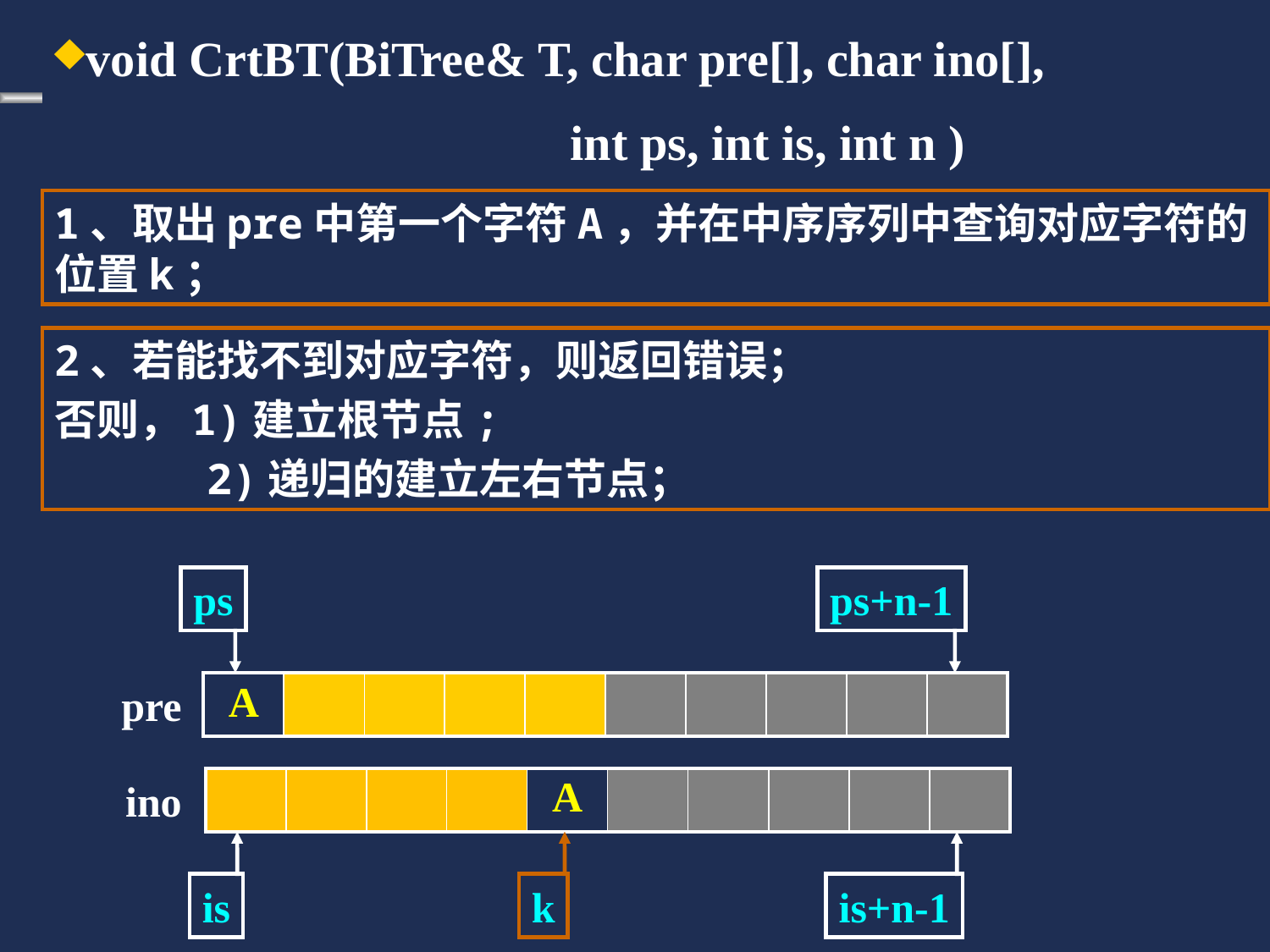

void CrtBT(BiTree& T, char pre[], char ino[],
                                          int ps, int is, int n )
1、取出pre中第一个字符A，并在中序序列中查询对应字符的位置k；
2、若能找不到对应字符，则返回错误；
否则，1)建立根节点;
	 2)递归的建立左右节点；

ps
ps+n-1

pre
| A |  |  |  |  |  |  |  |  |  |
| --- | --- | --- | --- | --- | --- | --- | --- | --- | --- |
ino
|  |  |  |  | A |  |  |  |  |  |
| --- | --- | --- | --- | --- | --- | --- | --- | --- | --- |

is
is+n-1

k
88